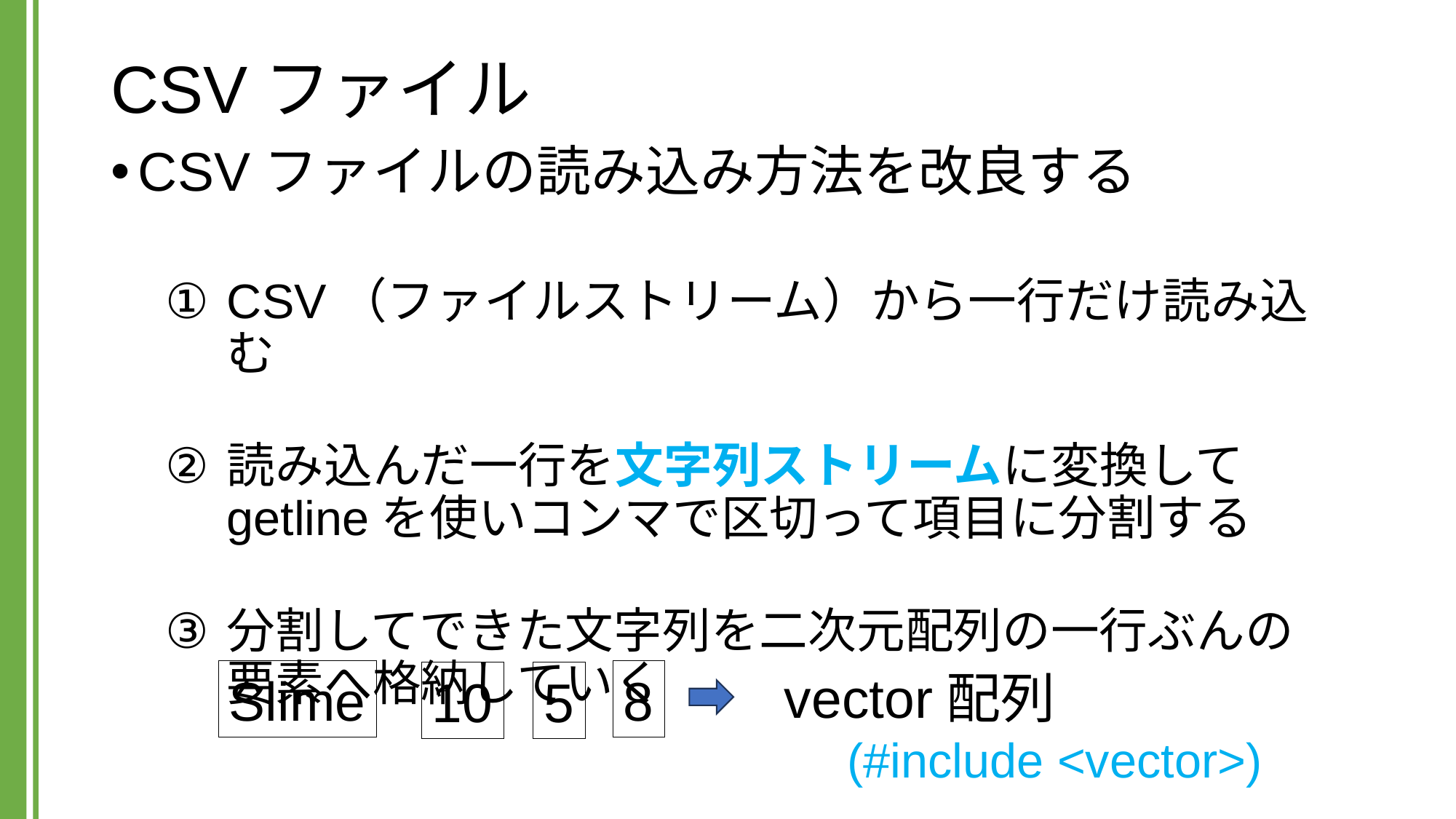

# CSVファイル
CSVファイルの読み込み方法を改良する
CSV（ファイルストリーム）から一行だけ読み込む
読み込んだ一行を文字列ストリームに変換して
getlineを使いコンマで区切って項目に分割する
分割してできた文字列を二次元配列の一行ぶんの
要素へ格納していく
vector配列
8
Slime
10
5

(#include <vector>)